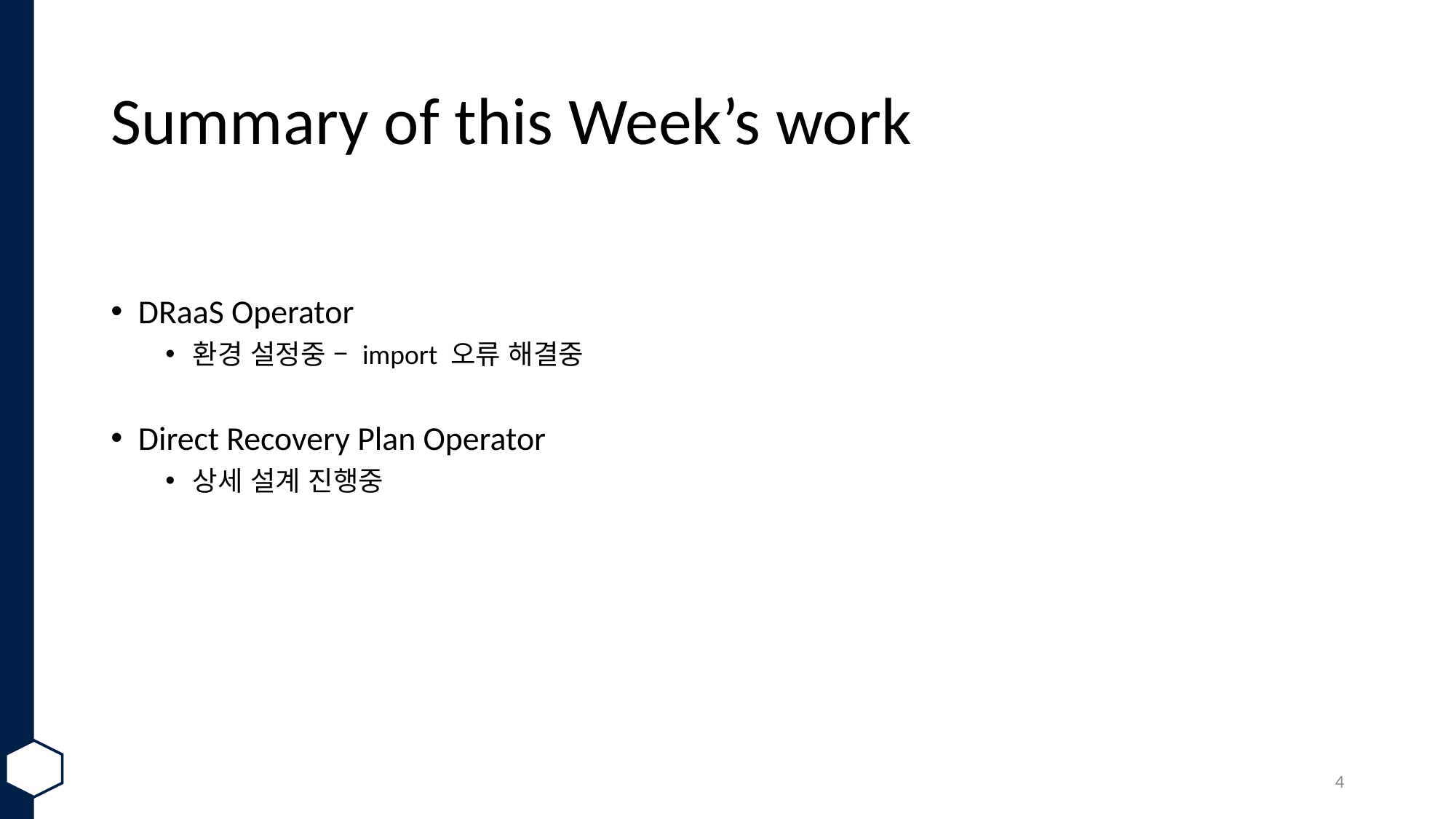

# Summary of this Week’s work

DRaaS Operator
환경 설정중 – import 오류 해결중

Direct Recovery Plan Operator
상세 설계 진행중
4